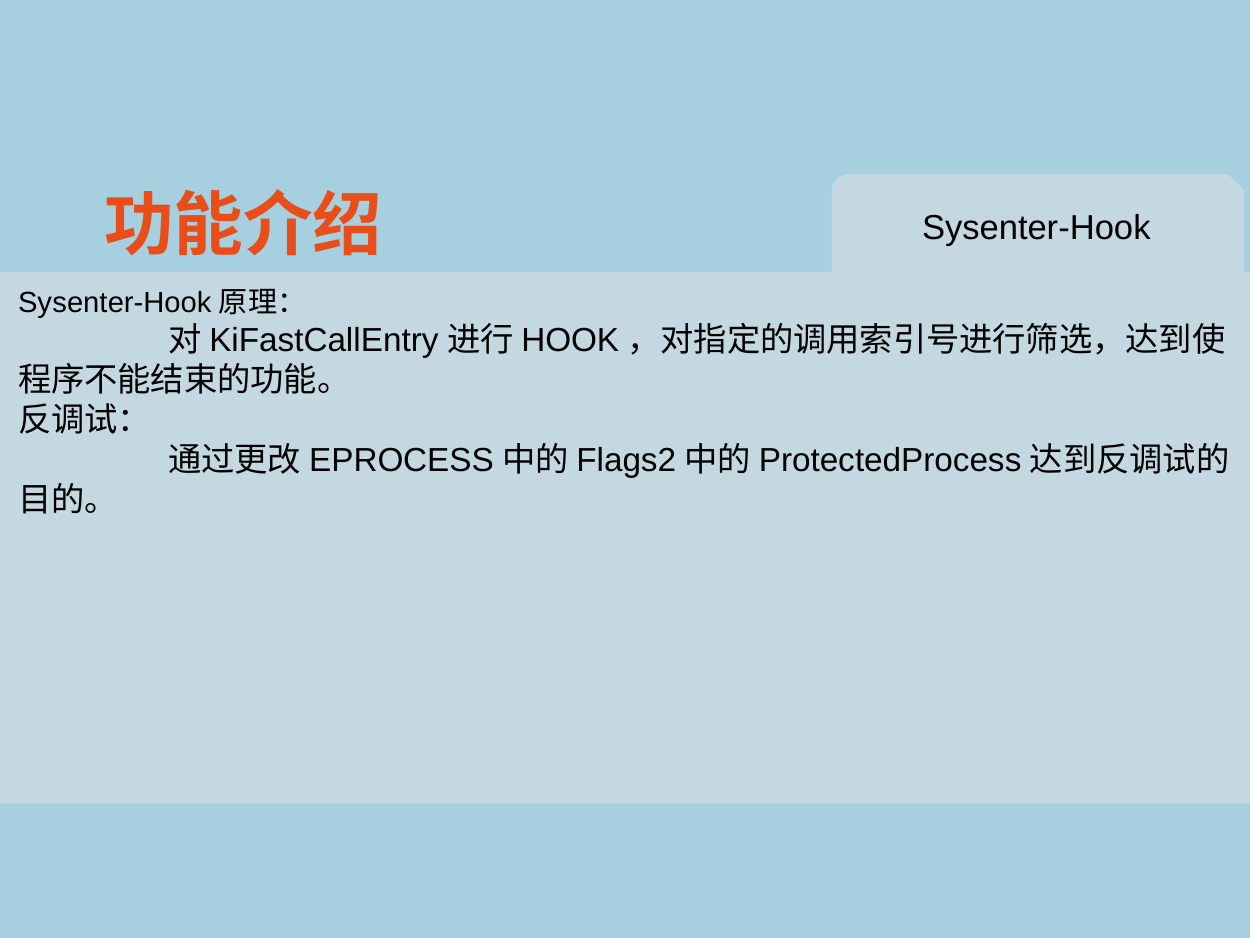

功能介绍
Sysenter-Hook

Sysenter-Hook原理：
	对KiFastCallEntry进行HOOK，对指定的调用索引号进行筛选，达到使程序不能结束的功能。
反调试：
	通过更改EPROCESS中的Flags2中的ProtectedProcess达到反调试的目的。